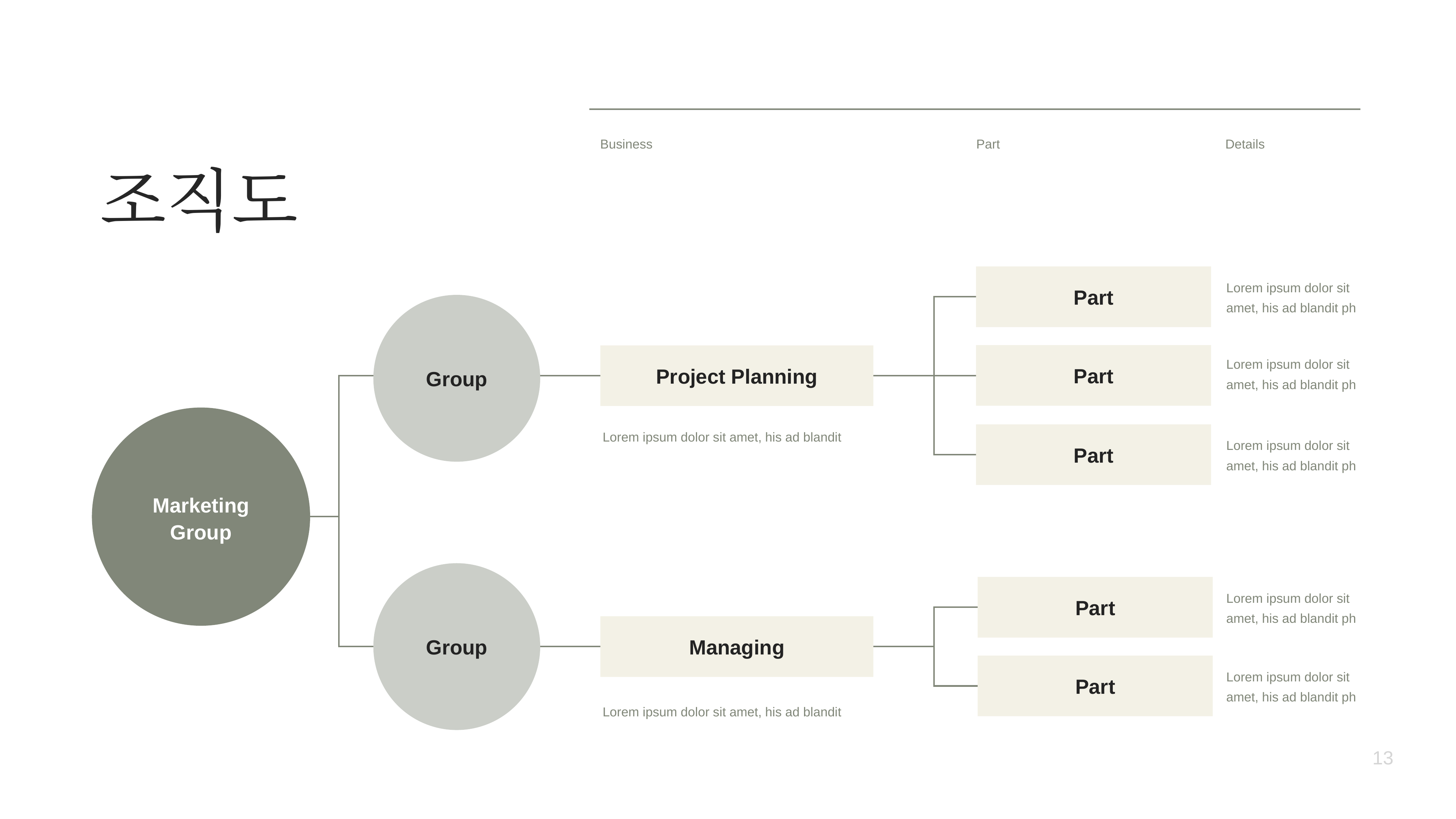

Business
Part
Details
# 조직도
Part
Lorem ipsum dolor sit amet, his ad blandit ph
Group

Part
Project Planning
Lorem ipsum dolor sit amet, his ad blandit ph

Marketing
Group
Lorem ipsum dolor sit amet, his ad blandit
Part
Lorem ipsum dolor sit amet, his ad blandit ph
Group
Part
Lorem ipsum dolor sit amet, his ad blandit ph

Managing

Part
Lorem ipsum dolor sit amet, his ad blandit ph
Lorem ipsum dolor sit amet, his ad blandit
13